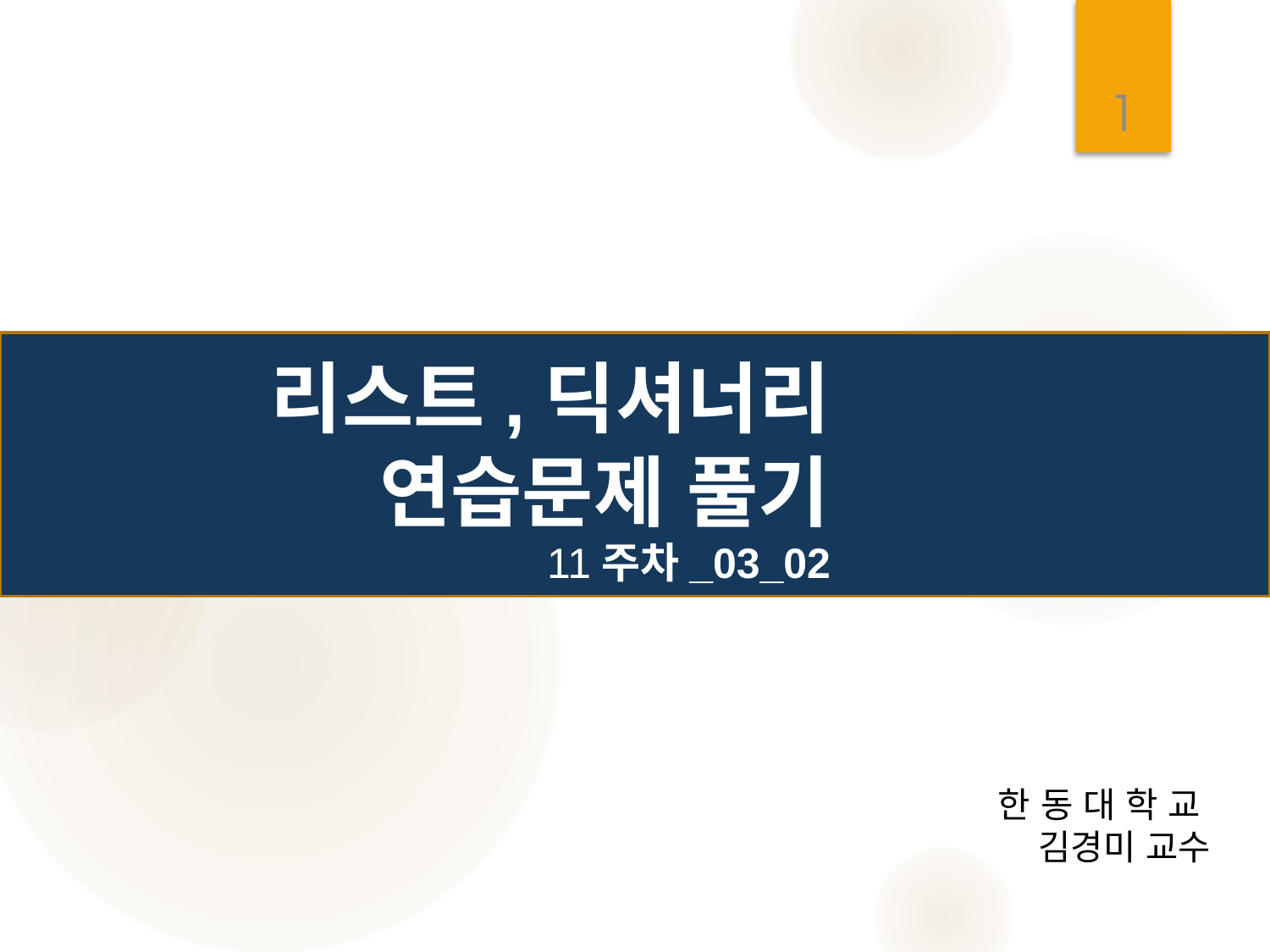

1

# 리스트,딕셔너리 연습문제 풀기 11주차_03_02
한 동 대 학 교
김경미 교수